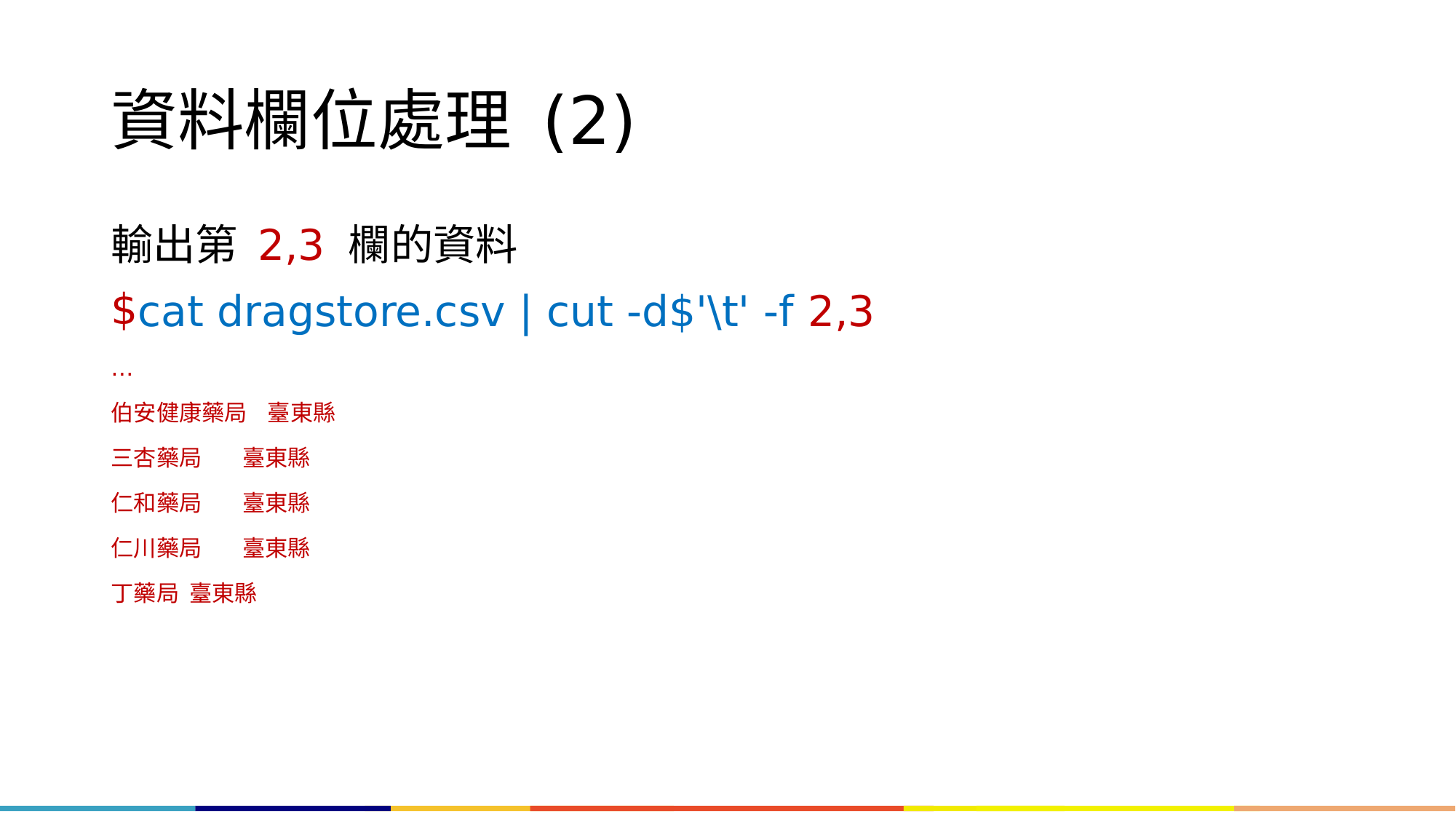

# 資料欄位處理 (2)
輸出第 2,3 欄的資料
cat dragstore.csv | cut -d$'\t' -f 2,3
…
伯安健康藥局    臺東縣
三杏藥局        臺東縣
仁和藥局        臺東縣
仁川藥局        臺東縣
丁藥局  臺東縣